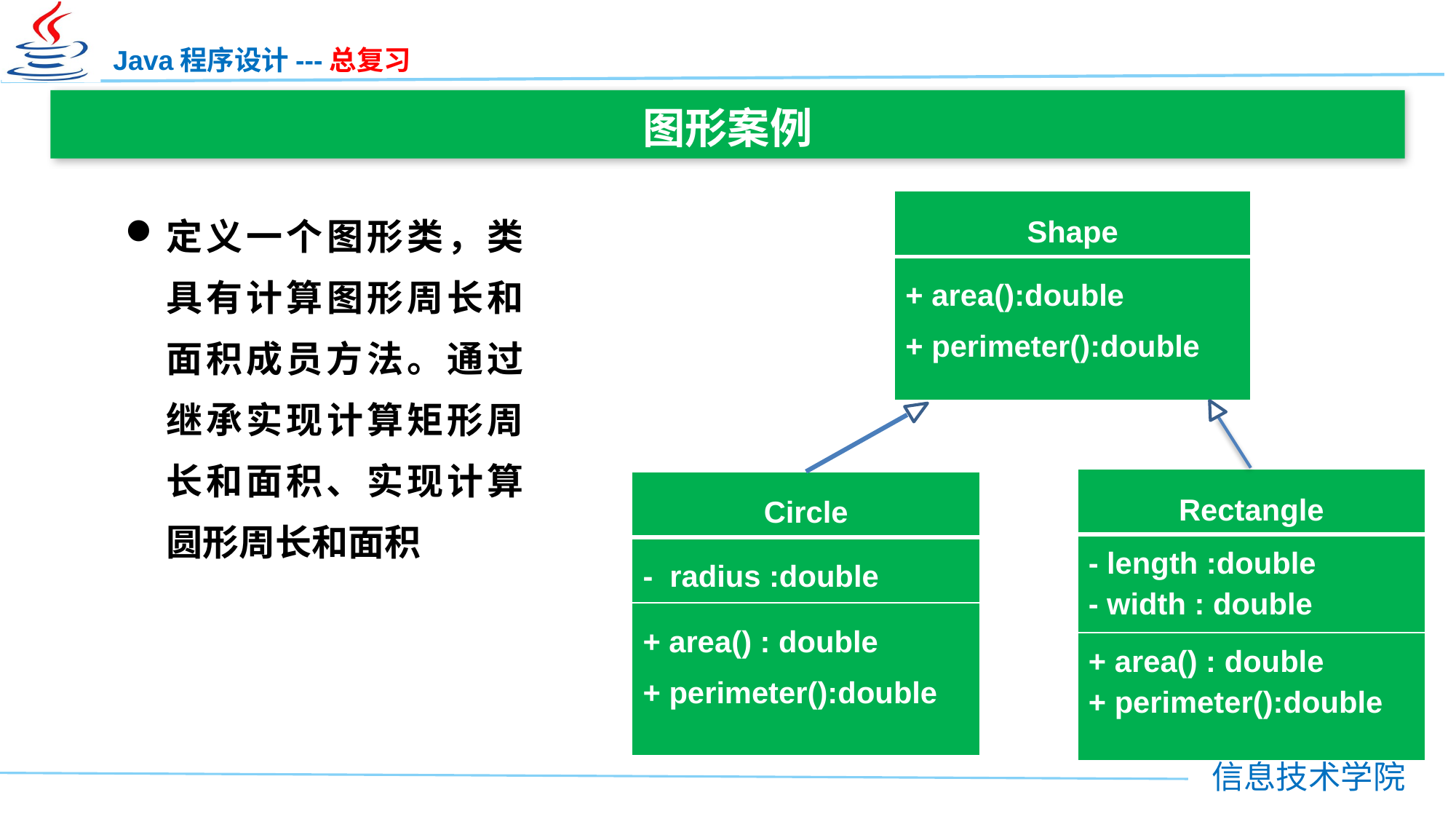

图形案例
定义一个图形类，类具有计算图形周长和面积成员方法。通过继承实现计算矩形周长和面积、实现计算圆形周长和面积
| Shape |
| --- |
| + area():double + perimeter():double |

| Rectangle |
| --- |
| - length :double - width : double |
| + area() : double + perimeter():double |
| Circle |
| --- |
| - radius :double |
| + area() : double + perimeter():double |